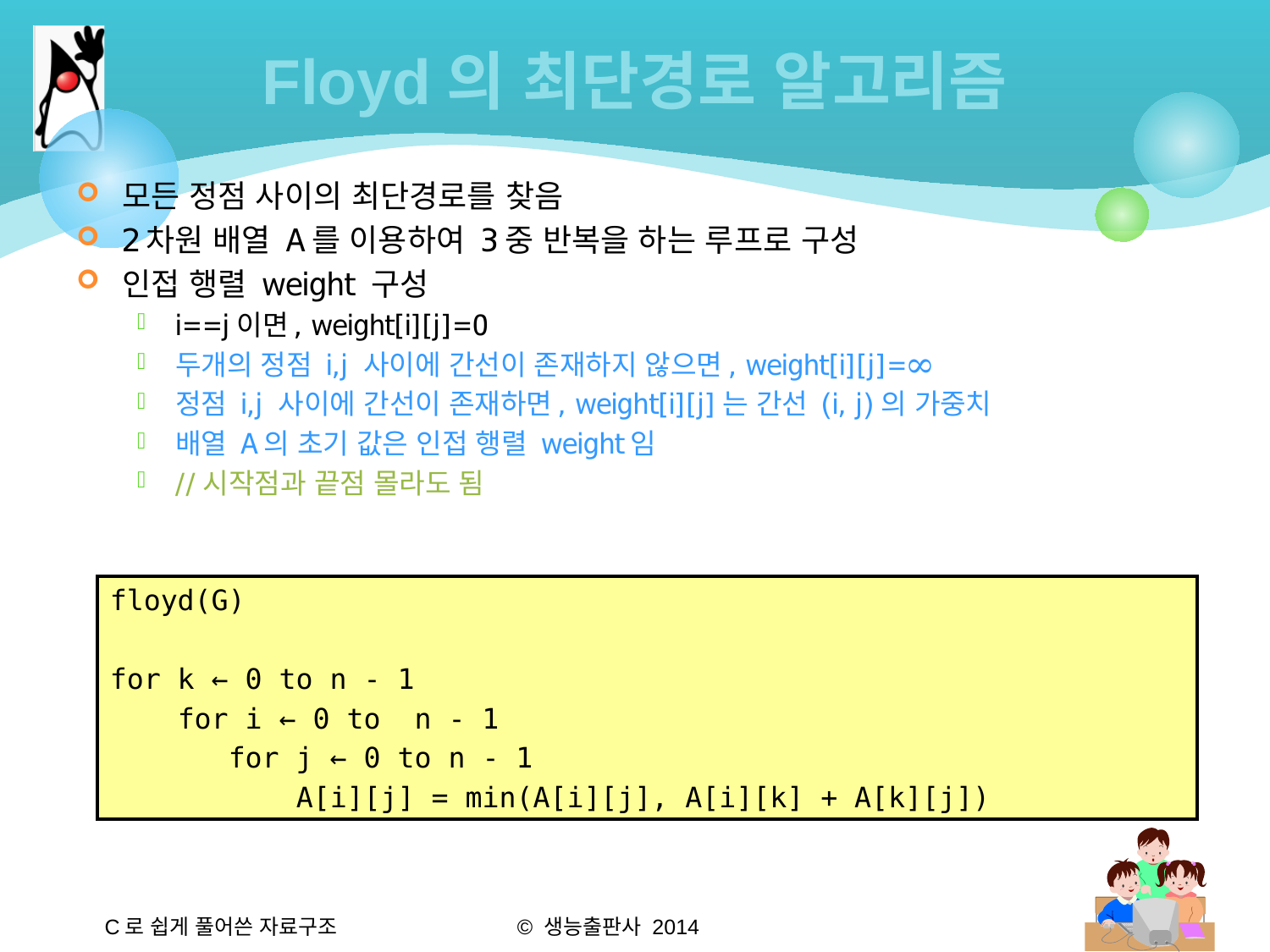

# Floyd의 최단경로 알고리즘
모든 정점 사이의 최단경로를 찾음
2차원 배열 A를 이용하여 3중 반복을 하는 루프로 구성
인접 행렬 weight 구성
i==j이면, weight[i][j]=0
두개의 정점 i,j 사이에 간선이 존재하지 않으면, weight[i][j]=∞
정점 i,j 사이에 간선이 존재하면, weight[i][j]는 간선 (i, j)의 가중치
배열 A의 초기 값은 인접 행렬 weight임
//시작점과 끝점 몰라도 됨
floyd(G)

for k ← 0 to n - 1
    for i ← 0 to  n - 1
       for j ← 0 to n - 1
           A[i][j] = min(A[i][j], A[i][k] + A[k][j])